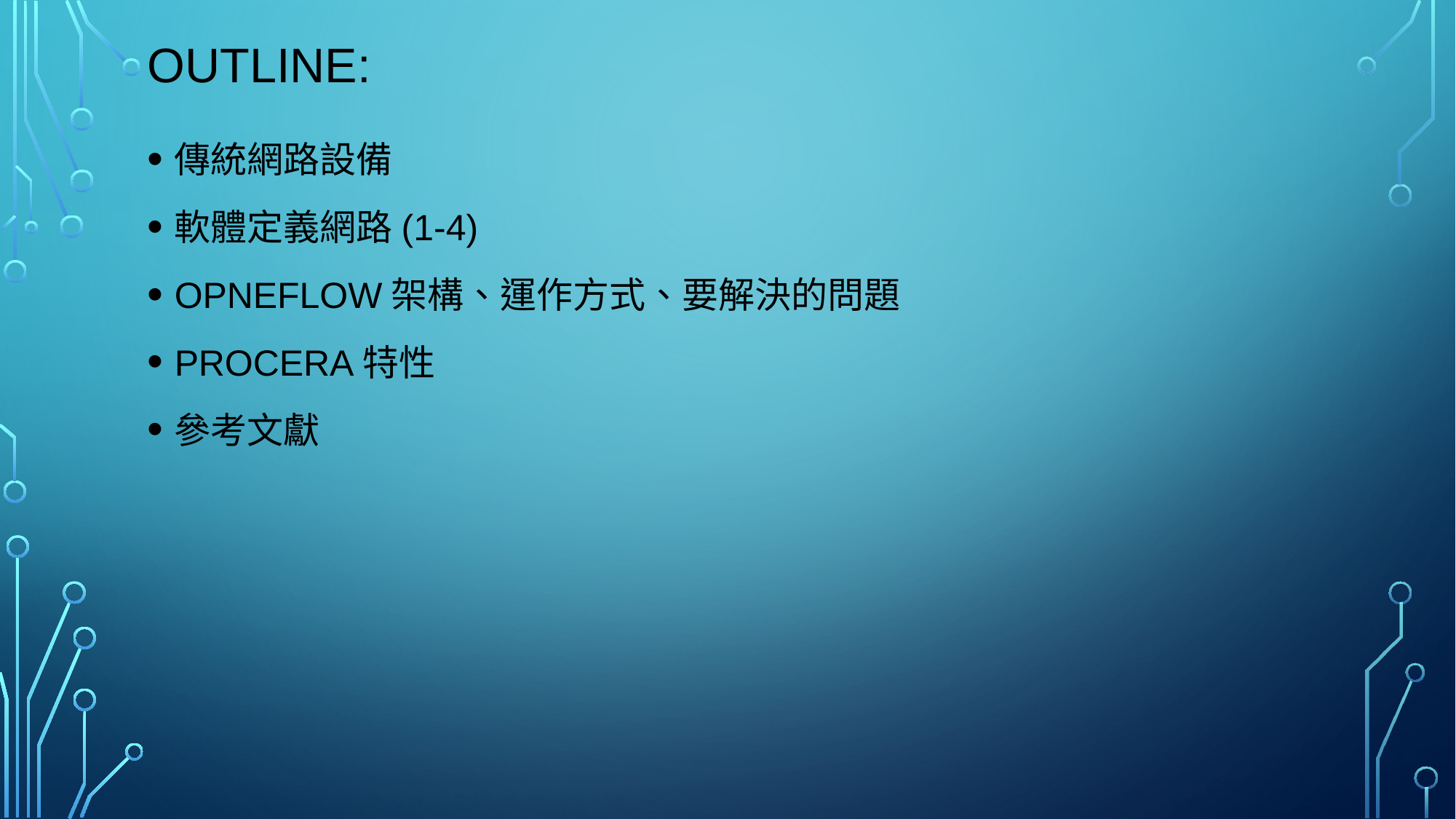

# Outline:
傳統網路設備
軟體定義網路(1-4)
OPNEFLOW架構、運作方式、要解決的問題
PROCERA特性
參考文獻